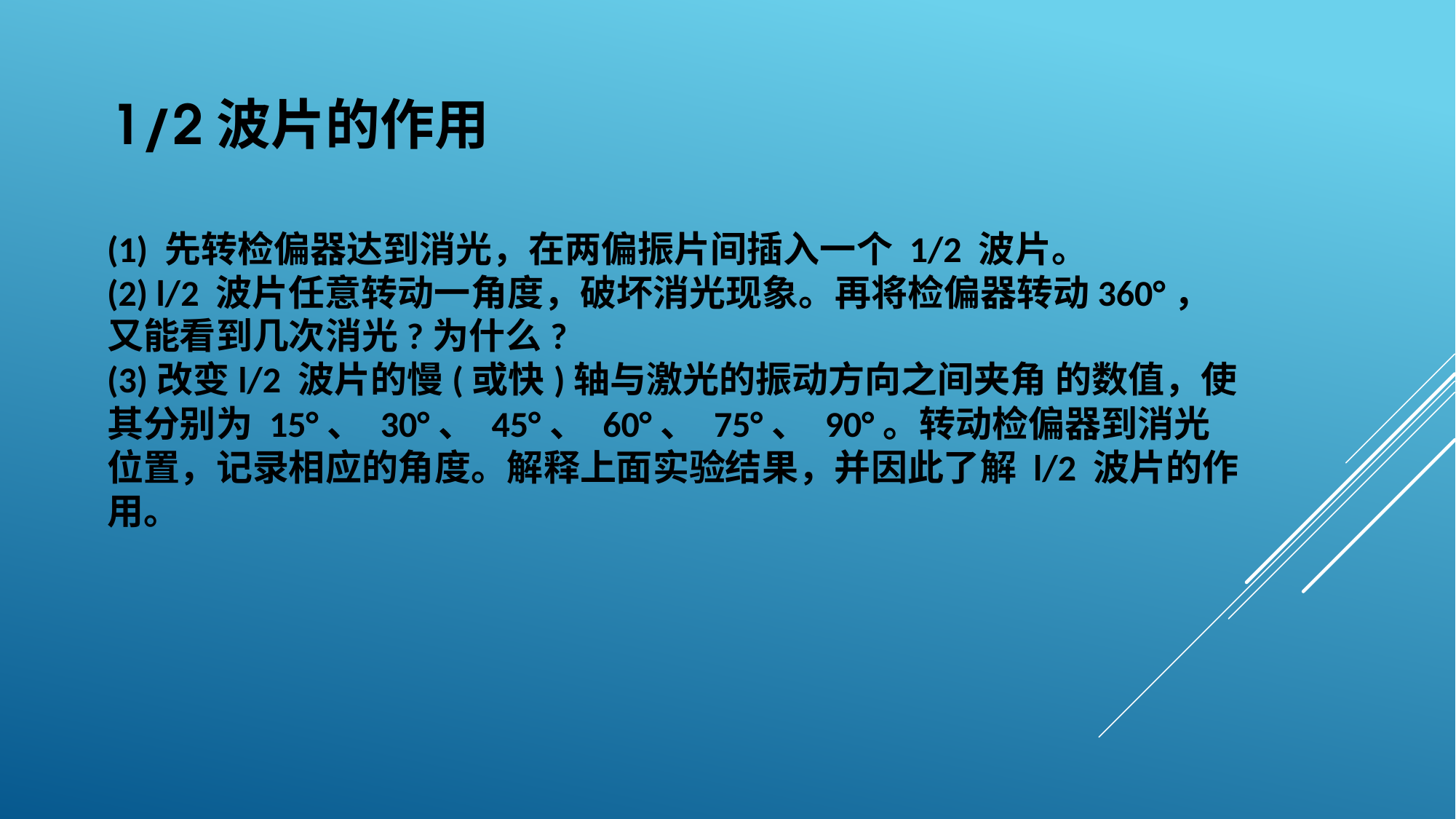

# 1/2波片的作用
(1) 先转检偏器达到消光，在两偏振片间插入一个 1/2 波片。
(2) l/2 波片任意转动一角度，破坏消光现象。再将检偏器转动360°，又能看到几次消光?为什么?
(3)改变l/2 波片的慢(或快)轴与激光的振动方向之间夹角 的数值，使其分别为 15°、 30°、 45°、 60°、 75°、 90°。转动检偏器到消光位置，记录相应的角度。解释上面实验结果，并因此了解 l/2 波片的作用。